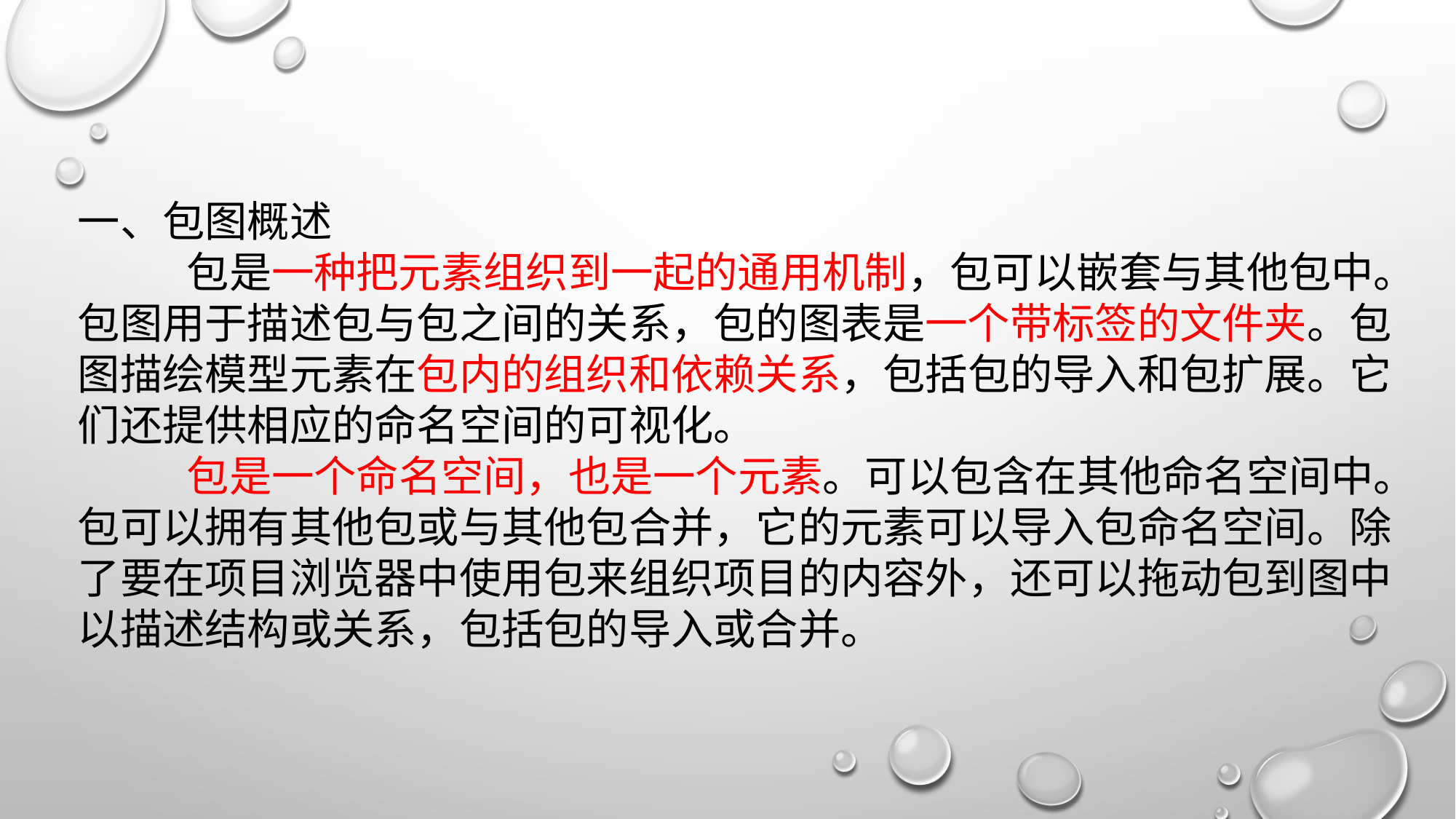

一、包图概述
	包是一种把元素组织到一起的通用机制，包可以嵌套与其他包中。包图用于描述包与包之间的关系，包的图表是一个带标签的文件夹。包图描绘模型元素在包内的组织和依赖关系，包括包的导入和包扩展。它们还提供相应的命名空间的可视化。
	包是一个命名空间，也是一个元素。可以包含在其他命名空间中。包可以拥有其他包或与其他包合并，它的元素可以导入包命名空间。除了要在项目浏览器中使用包来组织项目的内容外，还可以拖动包到图中以描述结构或关系，包括包的导入或合并。